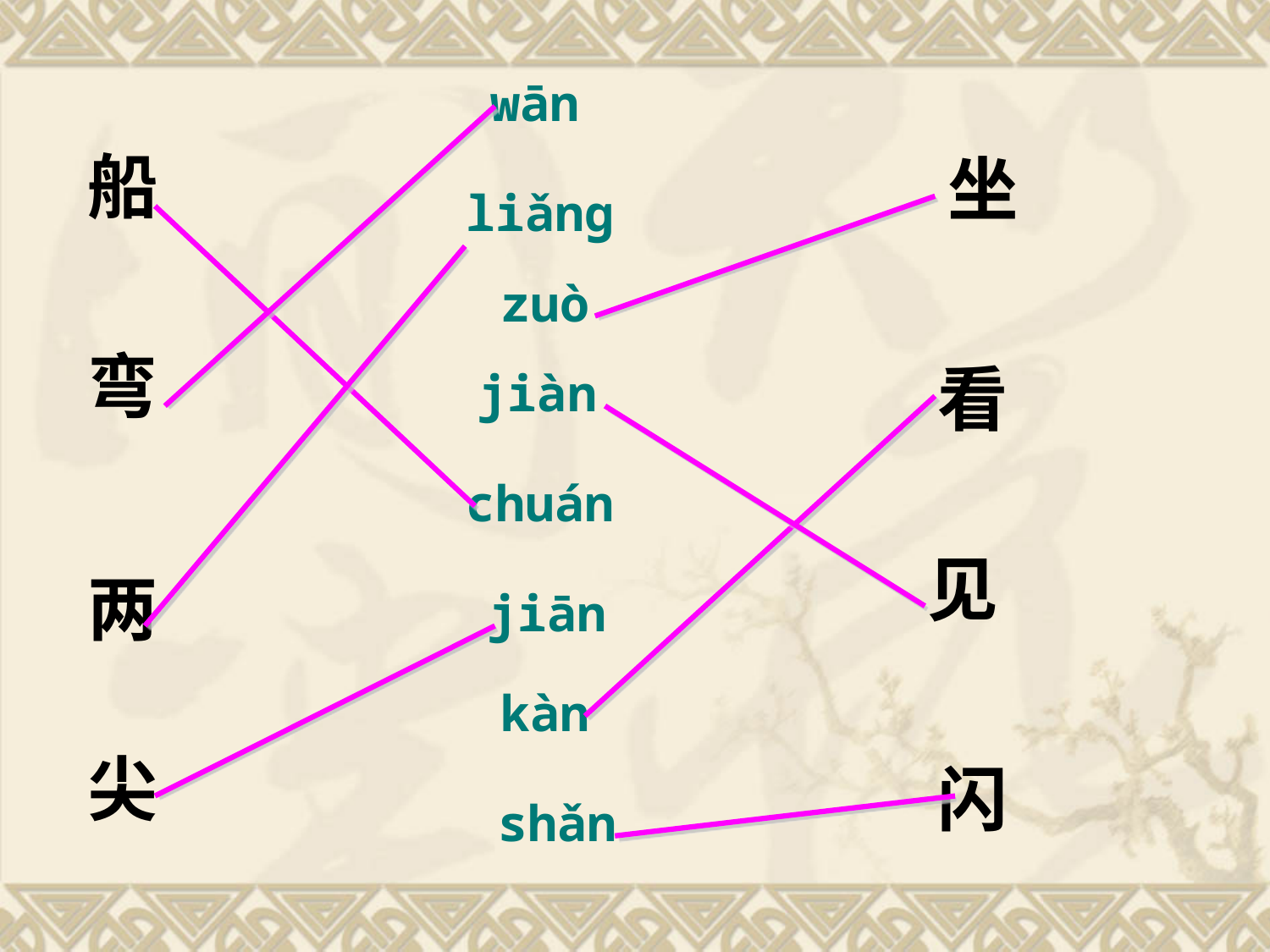

wān

船
坐
liǎnɡ

zuò
弯
看
jiàn

chuán
见
两
jiān

kàn
尖
闪
shǎn